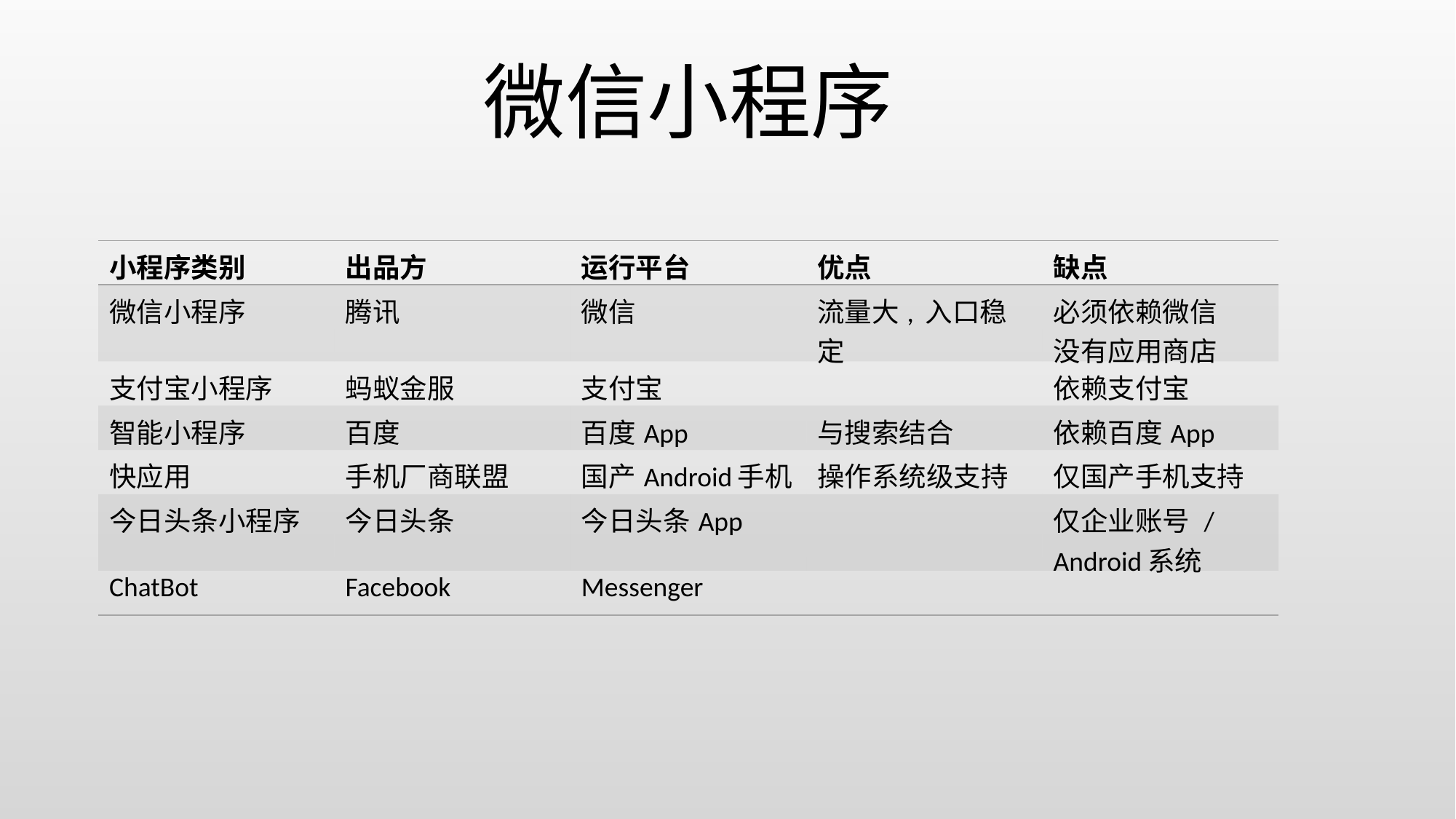

微信小程序
| 小程序类别 | 出品方 | 运行平台 | 优点 | 缺点 |
| --- | --- | --- | --- | --- |
| 微信小程序 | 腾讯 | 微信 | 流量大, 入口稳定 | 必须依赖微信 没有应用商店 |
| 支付宝小程序 | 蚂蚁金服 | 支付宝 |  | 依赖支付宝 |
| 智能小程序 | 百度 | 百度App | 与搜索结合 | 依赖百度App |
| 快应用 | 手机厂商联盟 | 国产Android手机 | 操作系统级支持 | 仅国产手机支持 |
| 今日头条小程序 | 今日头条 | 今日头条App |  | 仅企业账号 / Android系统 |
| ChatBot | Facebook | Messenger |  |  |